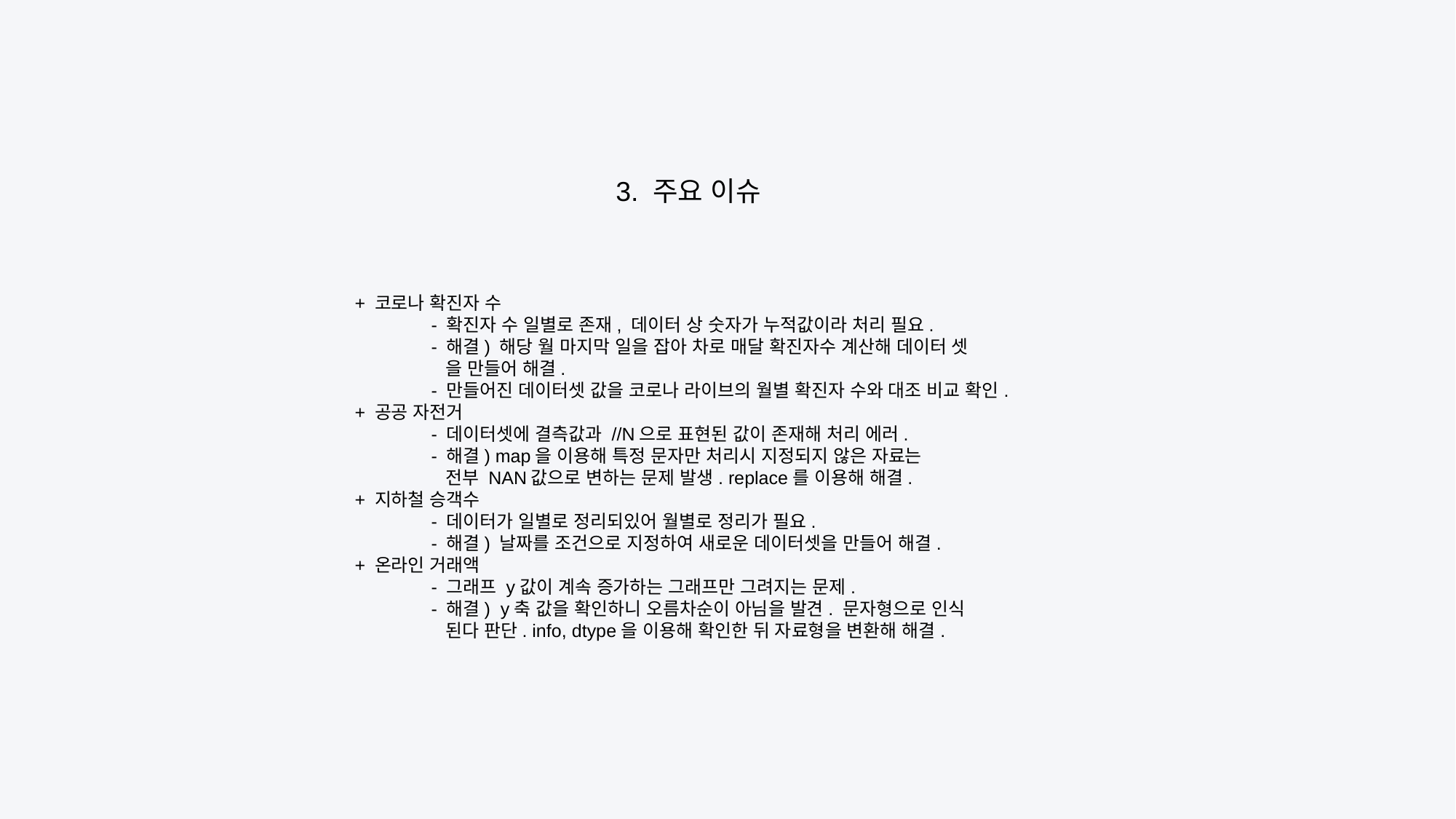

3. 주요 이슈
+ 코로나 확진자 수
               - 확진자 수 일별로 존재, 데이터 상 숫자가 누적값이라 처리 필요.
               - 해결) 해당 월 마지막 일을 잡아 차로 매달 확진자수 계산해 데이터 셋
                 을 만들어 해결.
               - 만들어진 데이터셋 값을 코로나 라이브의 월별 확진자 수와 대조 비교 확인.
+ 공공 자전거
               - 데이터셋에 결측값과 //N으로 표현된 값이 존재해 처리 에러.
               - 해결) map을 이용해 특정 문자만 처리시 지정되지 않은 자료는
                 전부 NAN값으로 변하는 문제 발생. replace를 이용해 해결.
+ 지하철 승객수
               - 데이터가 일별로 정리되있어 월별로 정리가 필요.
               - 해결) 날짜를 조건으로 지정하여 새로운 데이터셋을 만들어 해결.
+ 온라인 거래액
               - 그래프 y값이 계속 증가하는 그래프만 그려지는 문제.
               - 해결)  y축 값을 확인하니 오름차순이 아님을 발견. 문자형으로 인식
                 된다 판단. info, dtype을 이용해 확인한 뒤 자료형을 변환해 해결.